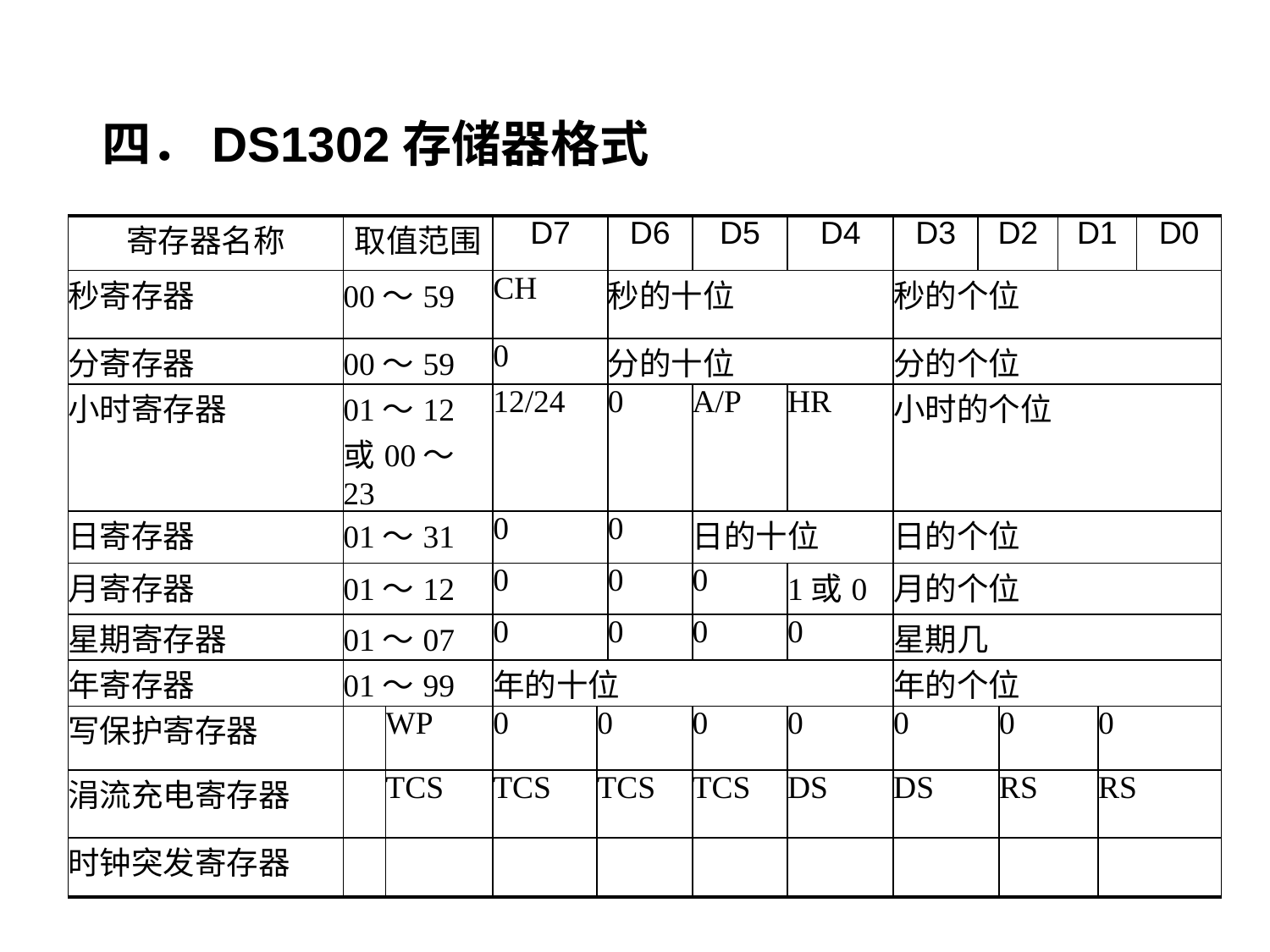

四．DS1302存储器格式
| 寄存器名称 | 取值范围 |  | D7 |  | D6 | D5 | D4 | D3 | D2 |  | D1 |  | D0 |
| --- | --- | --- | --- | --- | --- | --- | --- | --- | --- | --- | --- | --- | --- |
| 秒寄存器 | 00～59 |  | CH |  | 秒的十位 |  |  | 秒的个位 |  |  |  |  |  |
| 分寄存器 | 00～59 |  | 0 |  | 分的十位 |  |  | 分的个位 |  |  |  |  |  |
| 小时寄存器 | 01～12或00～23 |  | 12/24 |  | 0 | A/P | HR | 小时的个位 |  |  |  |  |  |
| 日寄存器 | 01～31 |  | 0 |  | 0 | 日的十位 |  | 日的个位 |  |  |  |  |  |
| 月寄存器 | 01～12 |  | 0 |  | 0 | 0 | 1或0 | 月的个位 |  |  |  |  |  |
| 星期寄存器 | 01～07 |  | 0 |  | 0 | 0 | 0 | 星期几 |  |  |  |  |  |
| 年寄存器 | 01～99 |  | 年的十位 |  |  |  |  | 年的个位 |  |  |  |  |  |
| 写保护寄存器 |  | WP | 0 | 0 |  | 0 | 0 | 0 |  | 0 |  | 0 |  |
| 涓流充电寄存器 |  | TCS | TCS | TCS |  | TCS | DS | DS |  | RS |  | RS |  |
| 时钟突发寄存器 |  |  |  |  |  |  |  |  |  |  |  |  |  |